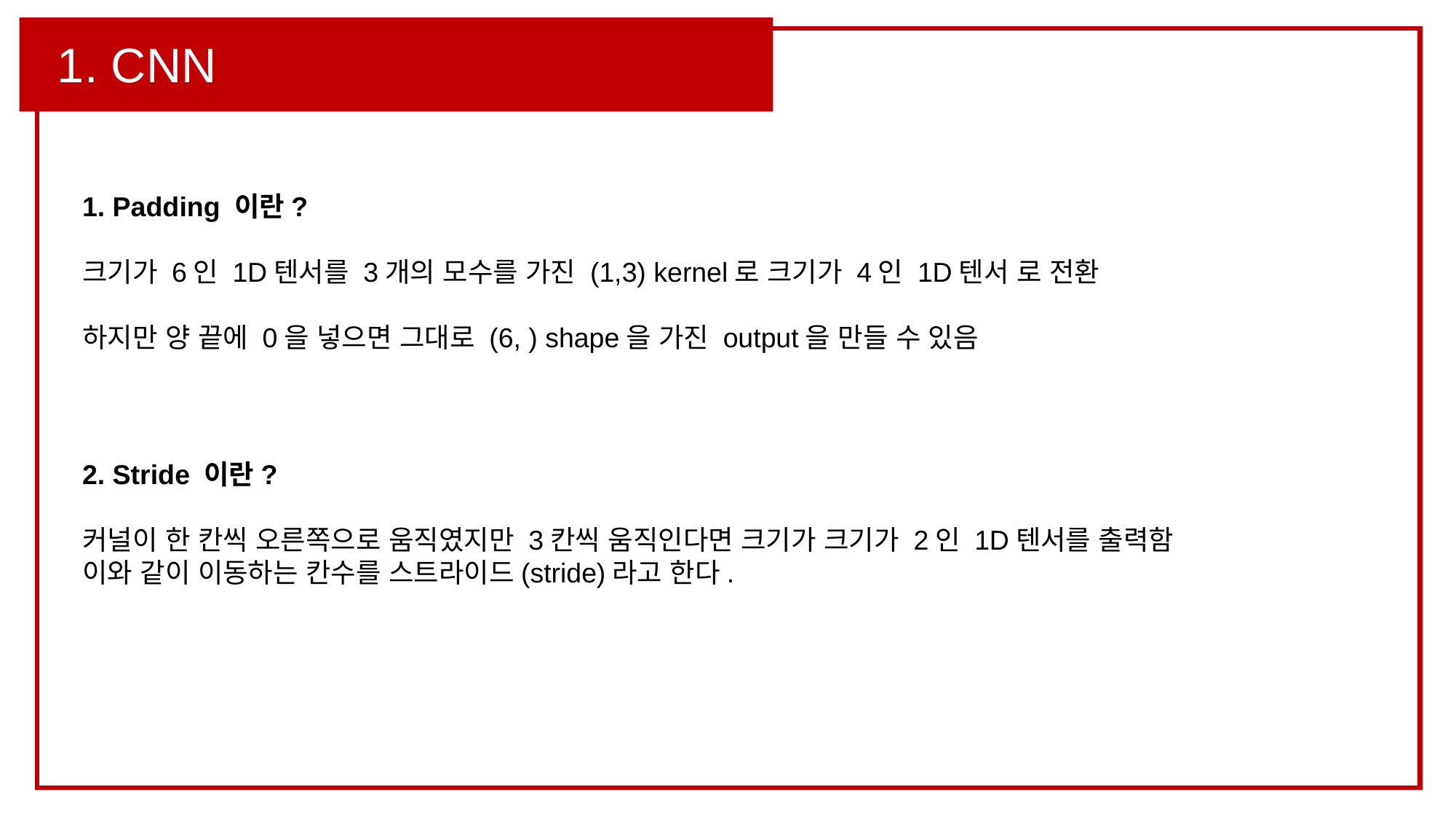

1. CNN

1. Padding 이란?

크기가 6인 1D텐서를 3개의 모수를 가진 (1,3) kernel로 크기가 4인 1D텐서 로 전환

하지만 양 끝에 0을 넣으면 그대로 (6, ) shape을 가진 output을 만들 수 있음

2. Stride 이란?

커널이 한 칸씩 오른쪽으로 움직였지만 3칸씩 움직인다면 크기가 크기가 2인 1D텐서를 출력함
이와 같이 이동하는 칸수를 스트라이드(stride)라고 한다.